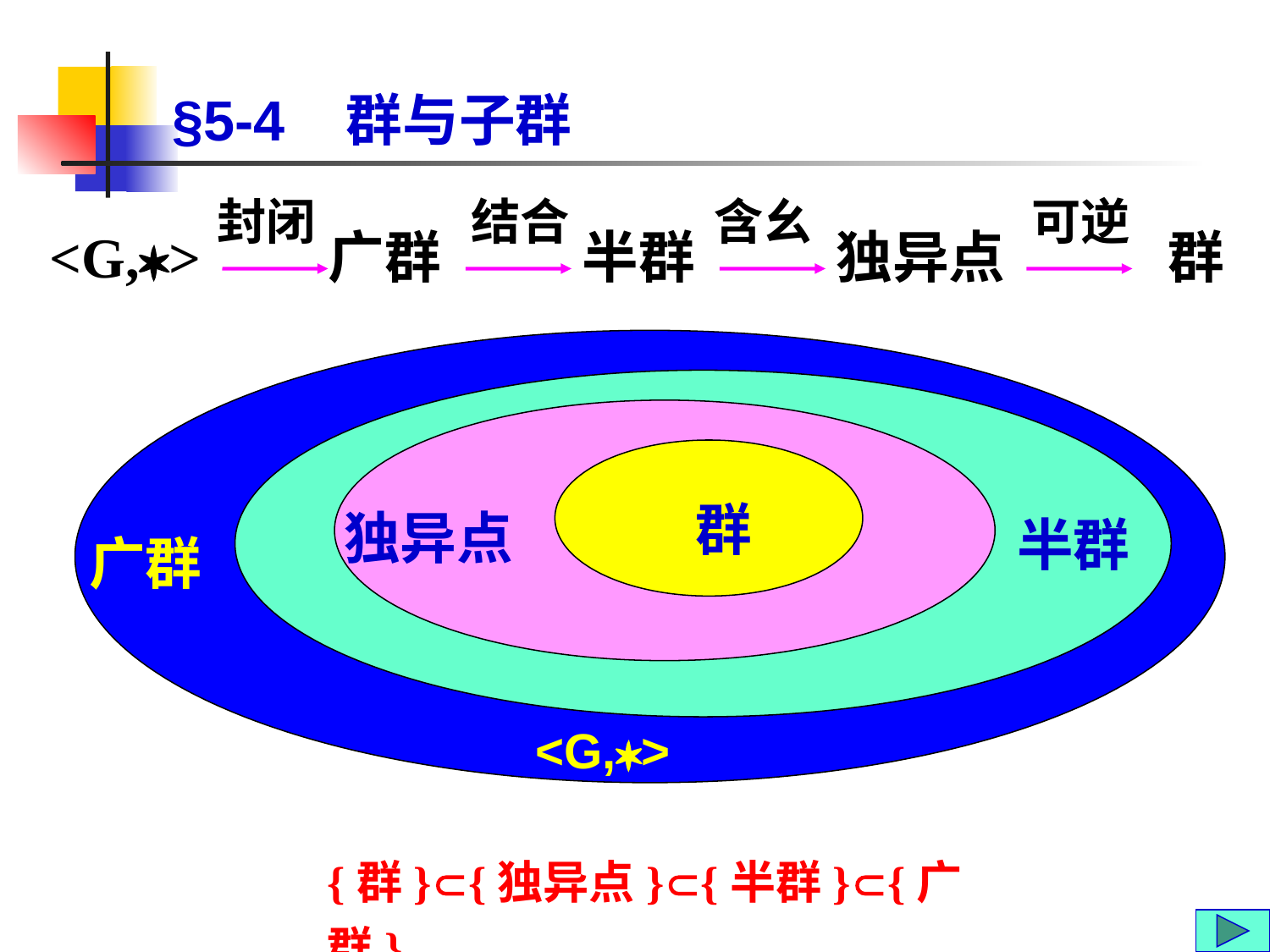

# §5-4   群与子群

封闭
结合
含幺
可逆
<G,∗>
广群
半群
独异点
群

广群
<G,∗>

半群

独异点

群
{群}⊂{独异点}⊂{半群}⊂{广群}
24